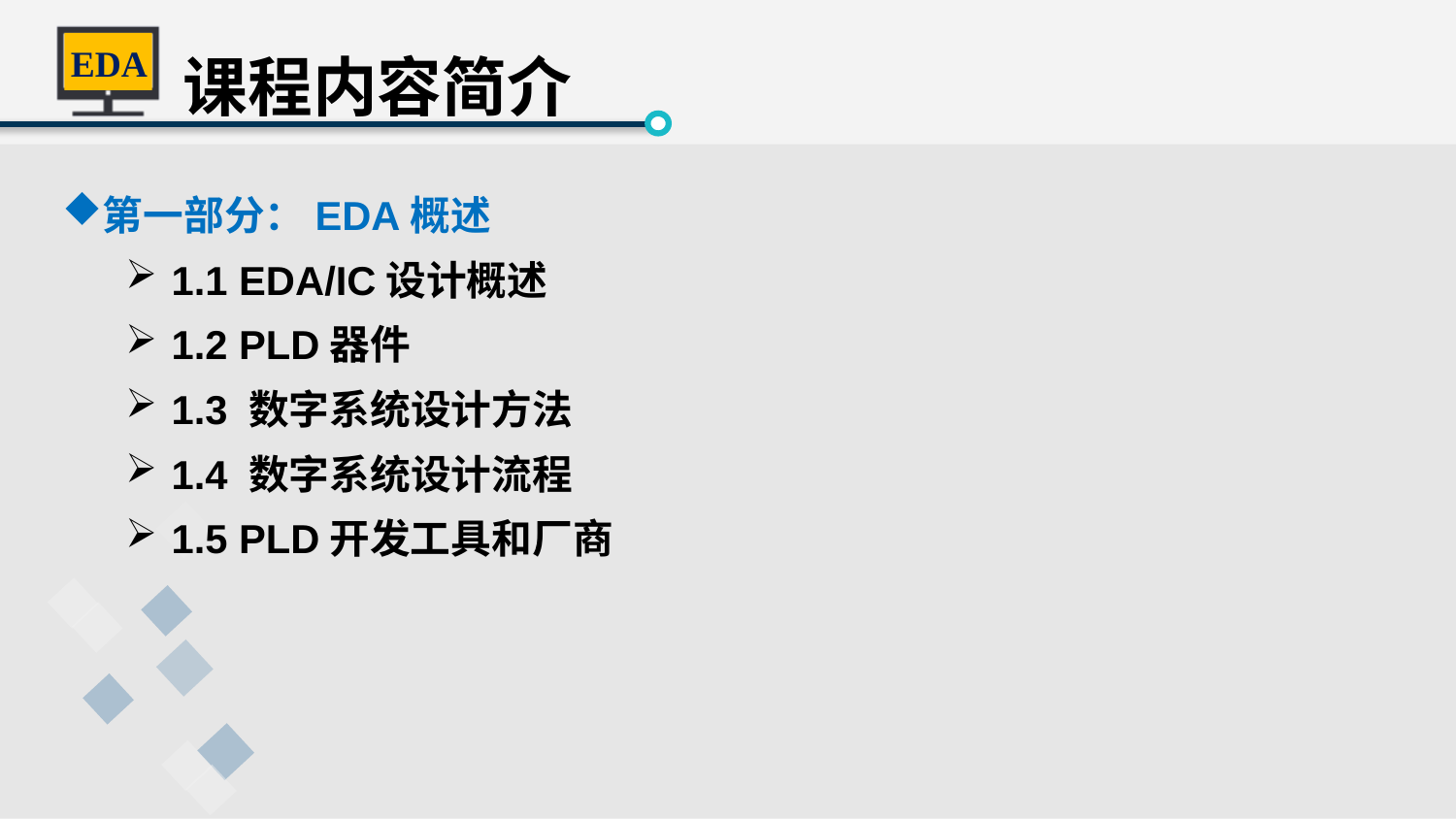

课程内容简介
第一部分：EDA概述
1.1 EDA/IC设计概述
1.2 PLD器件
1.3 数字系统设计方法
1.4 数字系统设计流程
1.5 PLD开发工具和厂商